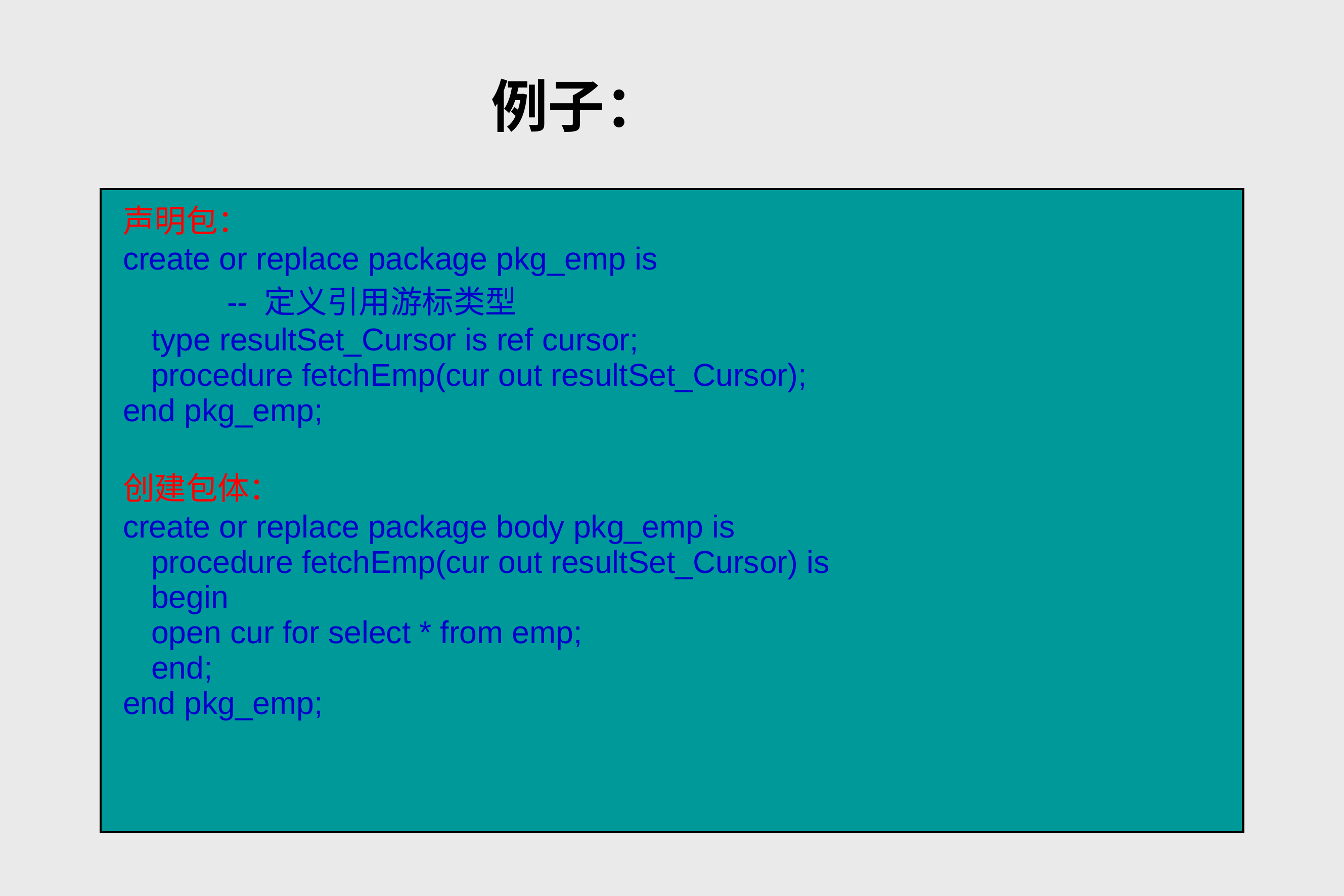

# 例子：
| 声明包： create or replace package pkg\_emp is -- 定义引用游标类型 type resultSet\_Cursor is ref cursor; procedure fetchEmp(cur out resultSet\_Cursor); end pkg\_emp; 创建包体： create or replace package body pkg\_emp is procedure fetchEmp(cur out resultSet\_Cursor) is begin open cur for select \* from emp; end; end pkg\_emp; |
| --- |